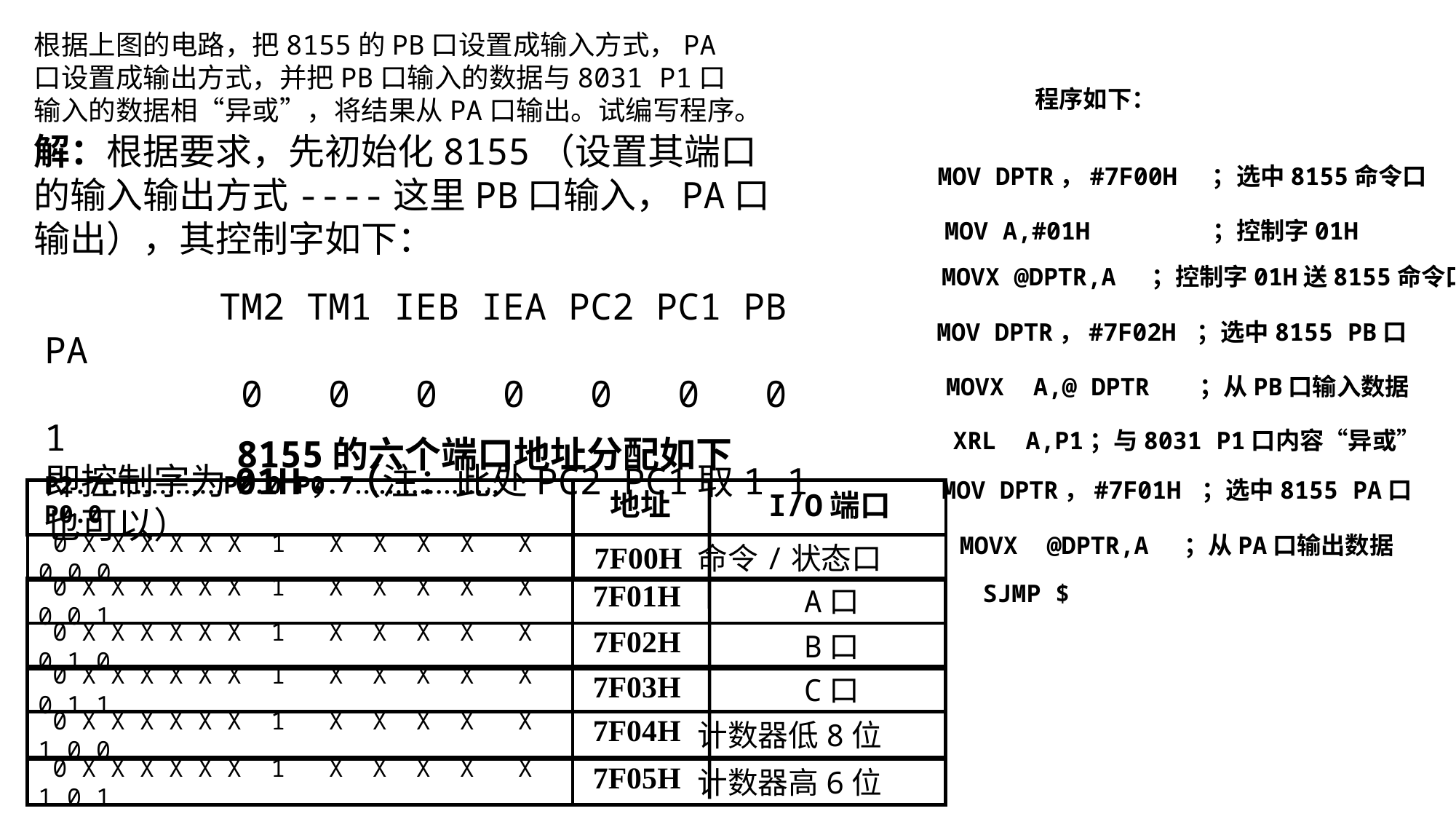

根据上图的电路，把8155的PB口设置成输入方式，PA口设置成输出方式，并把PB口输入的数据与8031 P1口输入的数据相“异或”，将结果从PA口输出。试编写程序。
程序如下：
解：根据要求，先初始化8155（设置其端口的输入输出方式----这里PB口输入，PA口输出），其控制字如下：
MOV DPTR，#7F00H  ；选中8155命令口
MOV A,#01H        ；控制字01H
MOVX @DPTR,A  ；控制字01H送8155命令口
        TM2 TM1 IEB IEA PC2 PC1 PB PA
         0   0   0   0   0   0   0  1
即控制字为01H，（注：此处PC2 PC1取1 1也可以）
MOV DPTR，#7F02H ；选中8155 PB口
MOVX  A,@ DPTR   ；从PB口输入数据
XRL  A,P1；与8031 P1口内容“异或”
8155的六个端口地址分配如下
P2.7……………P2.0 P0.7……………… P0.0

地址

       I/O端口

7F00H

 0 X X X X X X  1   X  X  X  X   X 0 0 0

        命令/状态口
7F01H
 0 X X X X X X  1   X  X  X  X   X 0 0 1
        A口
7F02H
 0 X X X X X X  1   X  X  X  X   X 0 1 0
        B口
7F03H
 0 X X X X X X  1   X  X  X  X   X 0 1 1
        C口
7F04H
 0 X X X X X X  1   X  X  X  X   X 1 0 0
        计数器低8位
7F05H
 0 X X X X X X  1   X  X  X  X   X 1 0 1
        计数器高6位
MOV DPTR，#7F01H ；选中8155 PA口
MOVX  @DPTR,A  ；从PA口输出数据
SJMP $